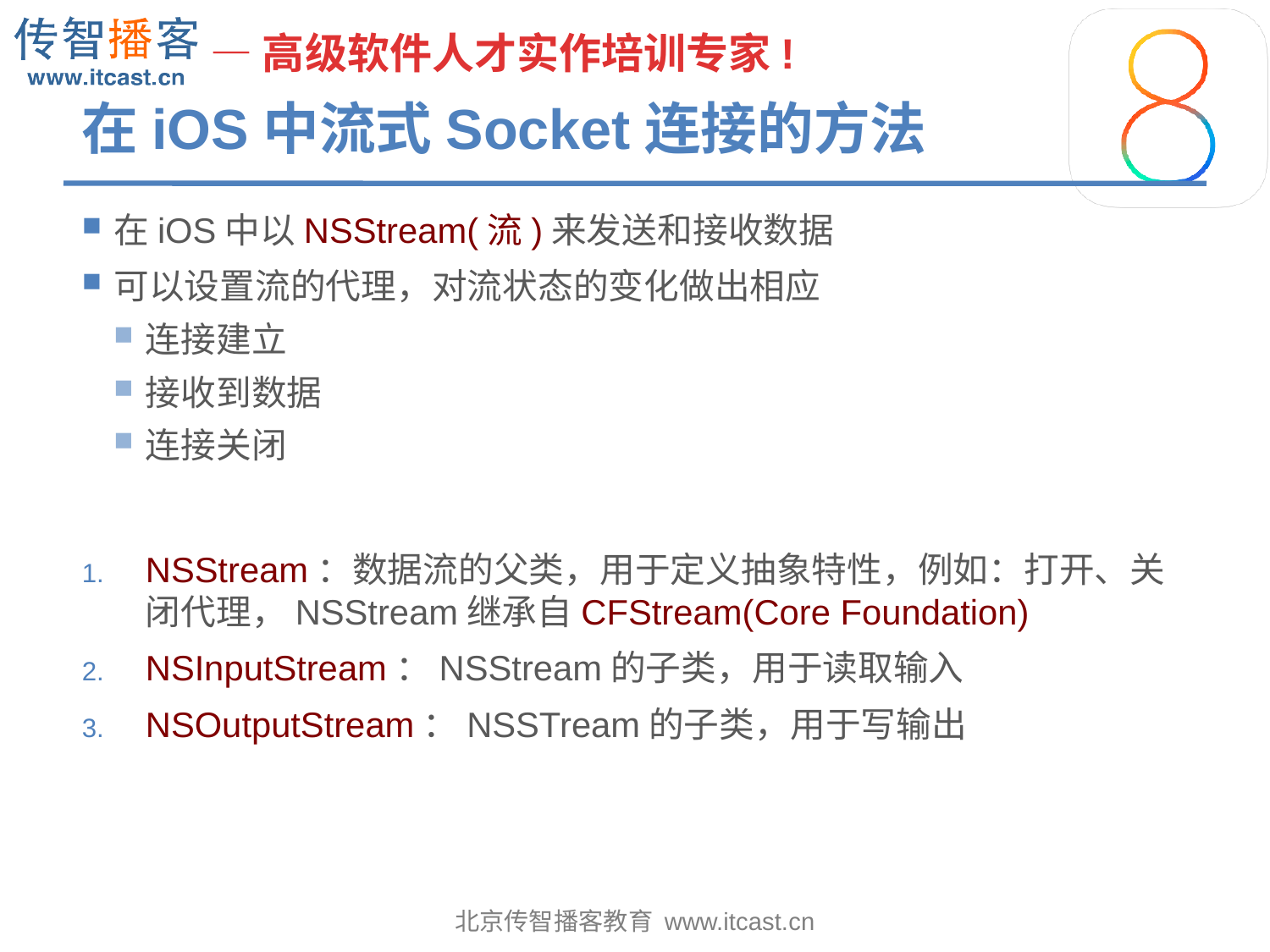

# 在iOS中流式Socket连接的方法
在iOS中以NSStream(流)来发送和接收数据
可以设置流的代理，对流状态的变化做出相应
连接建立
接收到数据
连接关闭

NSStream：数据流的父类，用于定义抽象特性，例如：打开、关闭代理，NSStream继承自CFStream(Core Foundation)
NSInputStream：NSStream的子类，用于读取输入
NSOutputStream：NSSTream的子类，用于写输出